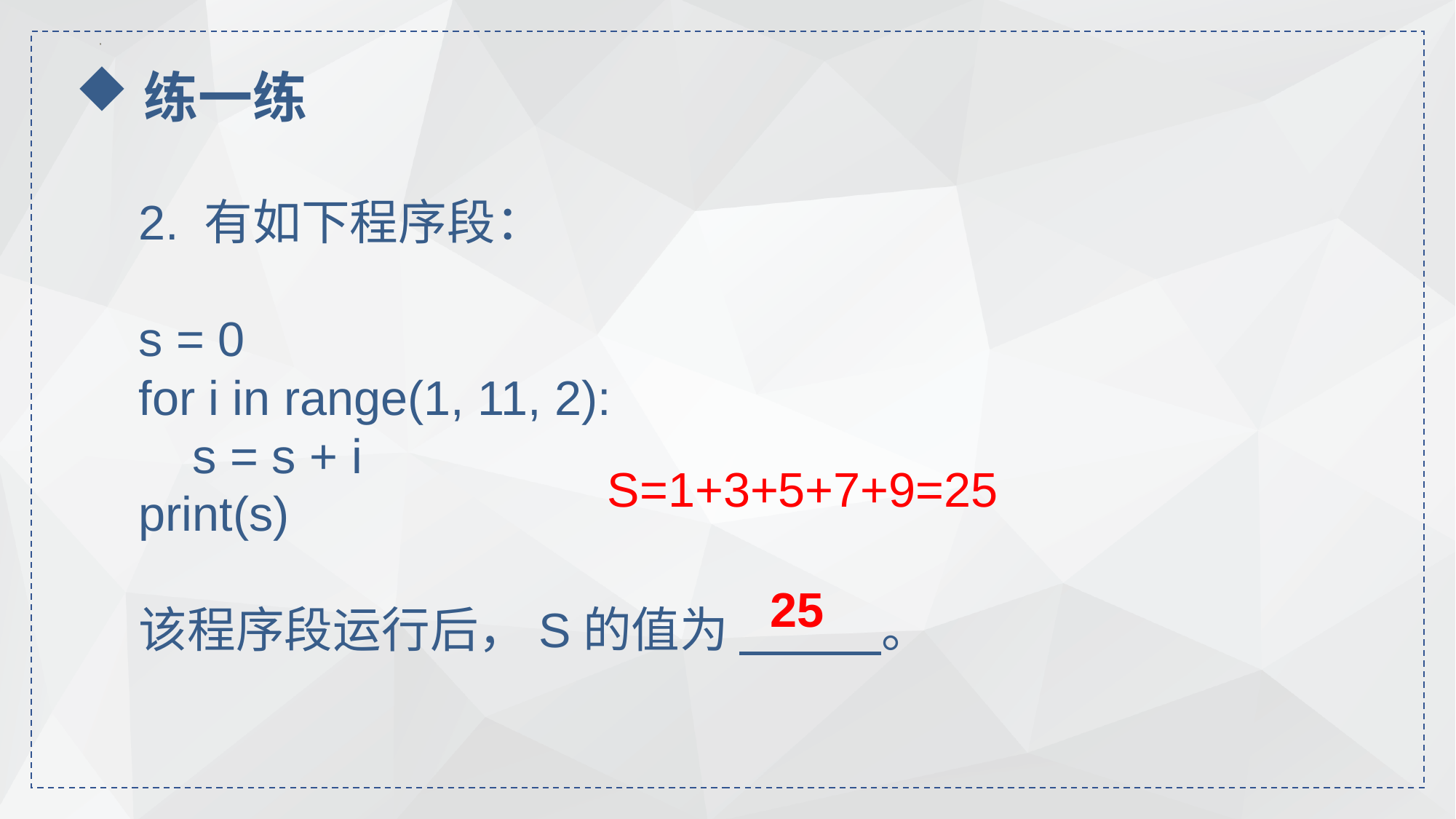

练一练
2. 有如下程序段：

s = 0
for i in range(1, 11, 2):
    s = s + i
print(s)

该程序段运行后，S的值为              。
S=1+3+5+7+9=25
25